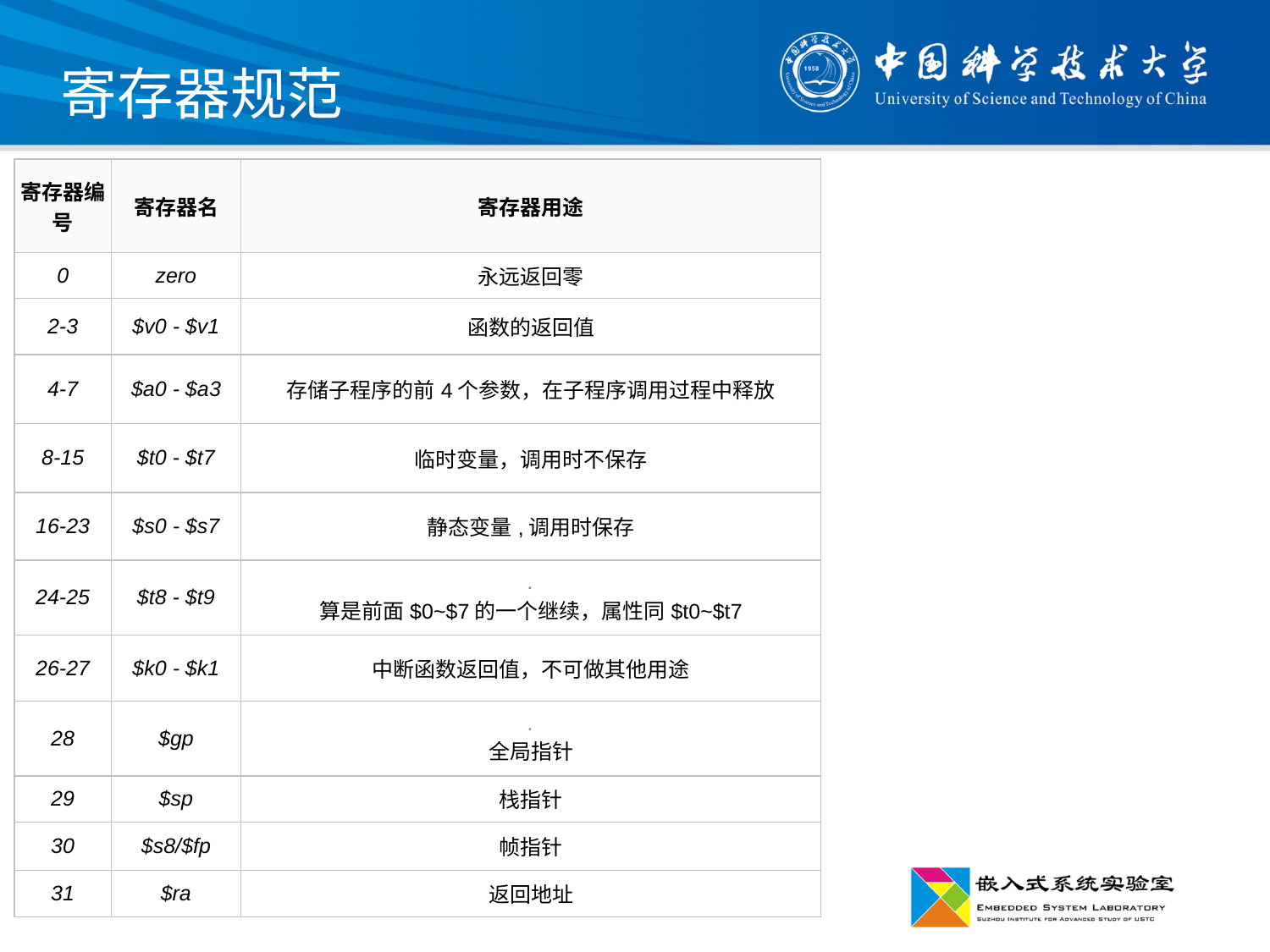

寄存器规范
| 寄存器编号 | 寄存器名 | 寄存器用途 |
| --- | --- | --- |
| 0 | zero | 永远返回零 |
| 2-3 | $v0 - $v1 | 函数的返回值 |
| 4-7 | $a0 - $a3 | 存储子程序的前4个参数，在子程序调用过程中释放 |
| 8-15 | $t0 - $t7 | 临时变量，调用时不保存 |
| 16-23 | $s0 - $s7 | 静态变量,调用时保存 |
| 24-25 | $t8 - $t9 | . 算是前面$0~$7的一个继续，属性同$t0~$t7 |
| 26-27 | $k0 - $k1 | 中断函数返回值，不可做其他用途 |
| 28 | $gp | . 全局指针 |
| 29 | $sp | 栈指针 |
| 30 | $s8/$fp | 帧指针 |
| 31 | $ra | 返回地址 |